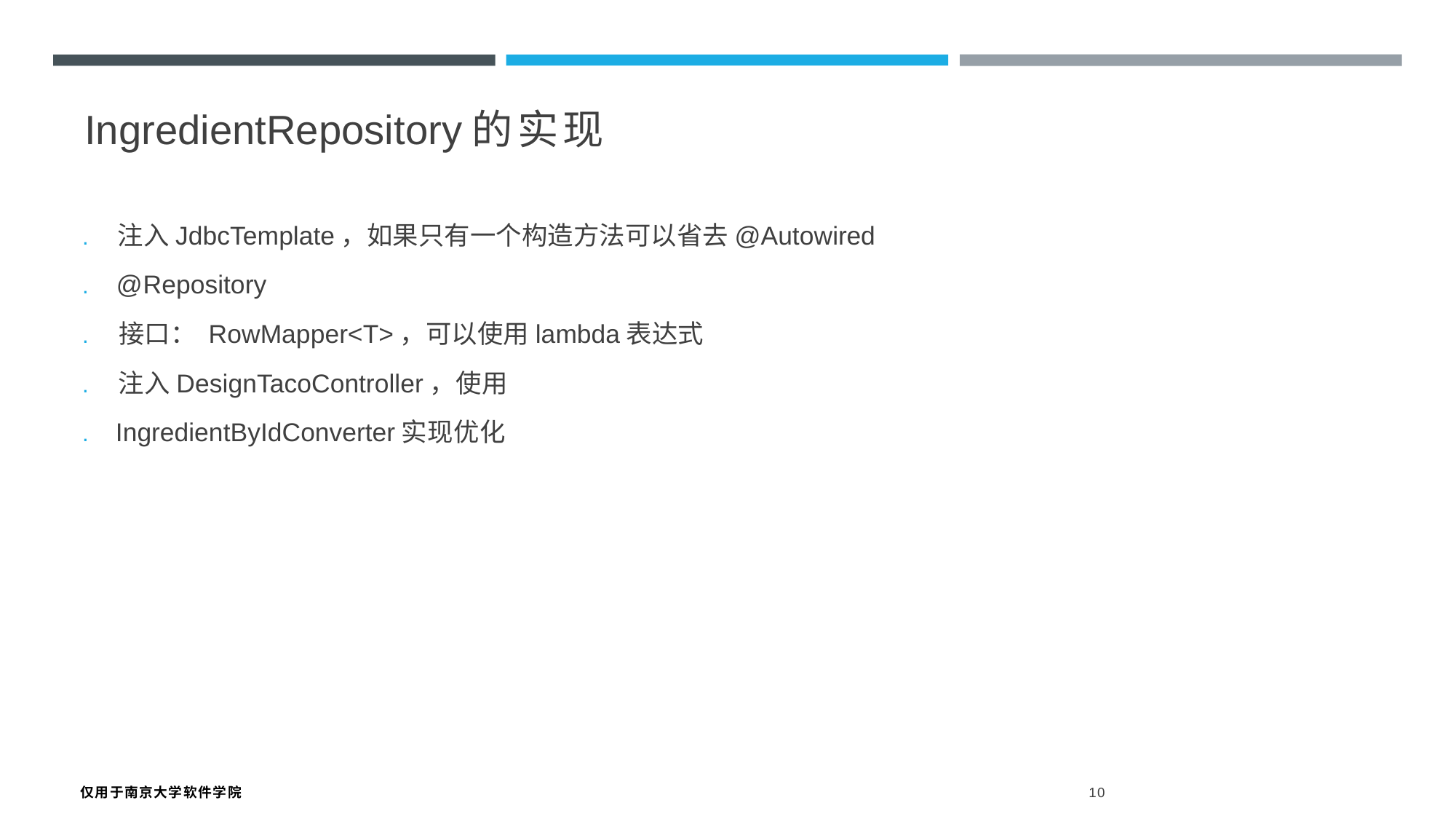

IngredientRepository的实现

.   注入JdbcTemplate，如果只有一个构造方法可以省去@Autowired
.    @Repository
.   接口： RowMapper<T>，可以使用lambda表达式
.   注入DesignTacoController，使用

.    IngredientByIdConverter实现优化

仅用于南京大学软件学院                                                                                                                                                                                                                                                                                10